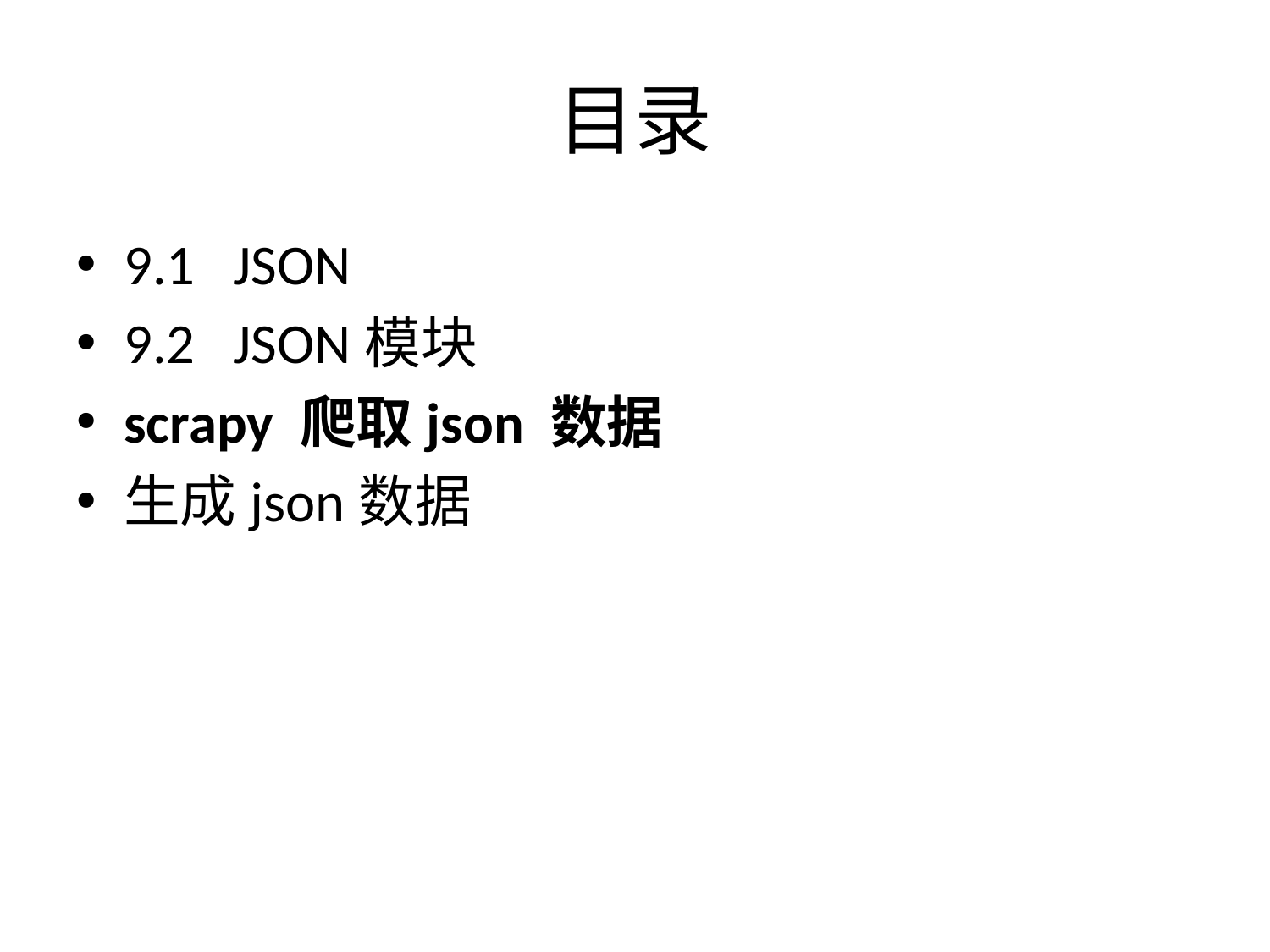

# 目录
9.1   JSON
9.2   JSON模块
scrapy 爬取json 数据
生成json数据